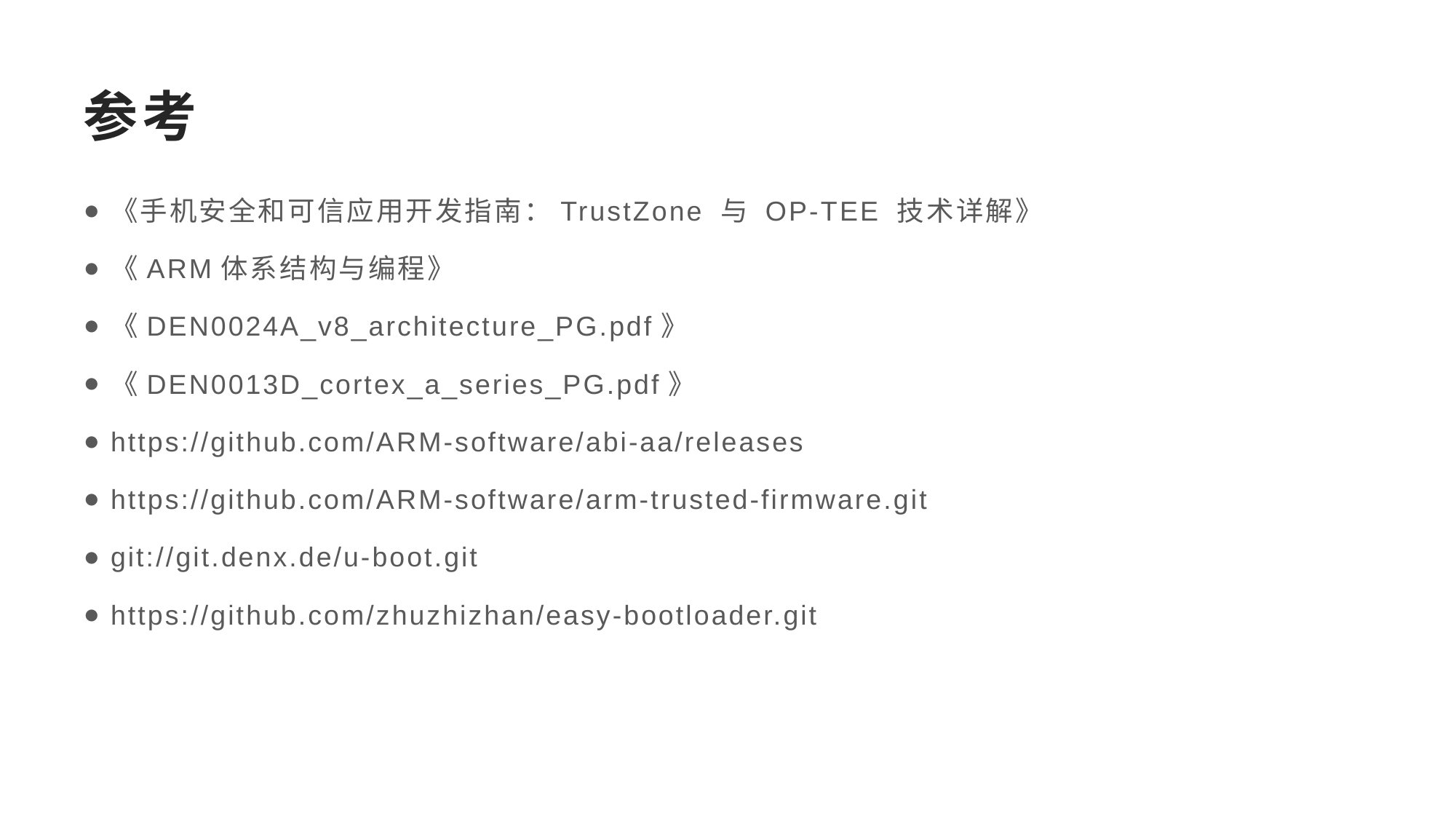

# 参考
《手机安全和可信应用开发指南：TrustZone 与 OP-TEE 技术详解》
《ARM体系结构与编程》
《DEN0024A_v8_architecture_PG.pdf》
《DEN0013D_cortex_a_series_PG.pdf》
https://github.com/ARM-software/abi-aa/releases
https://github.com/ARM-software/arm-trusted-firmware.git
git://git.denx.de/u-boot.git
https://github.com/zhuzhizhan/easy-bootloader.git